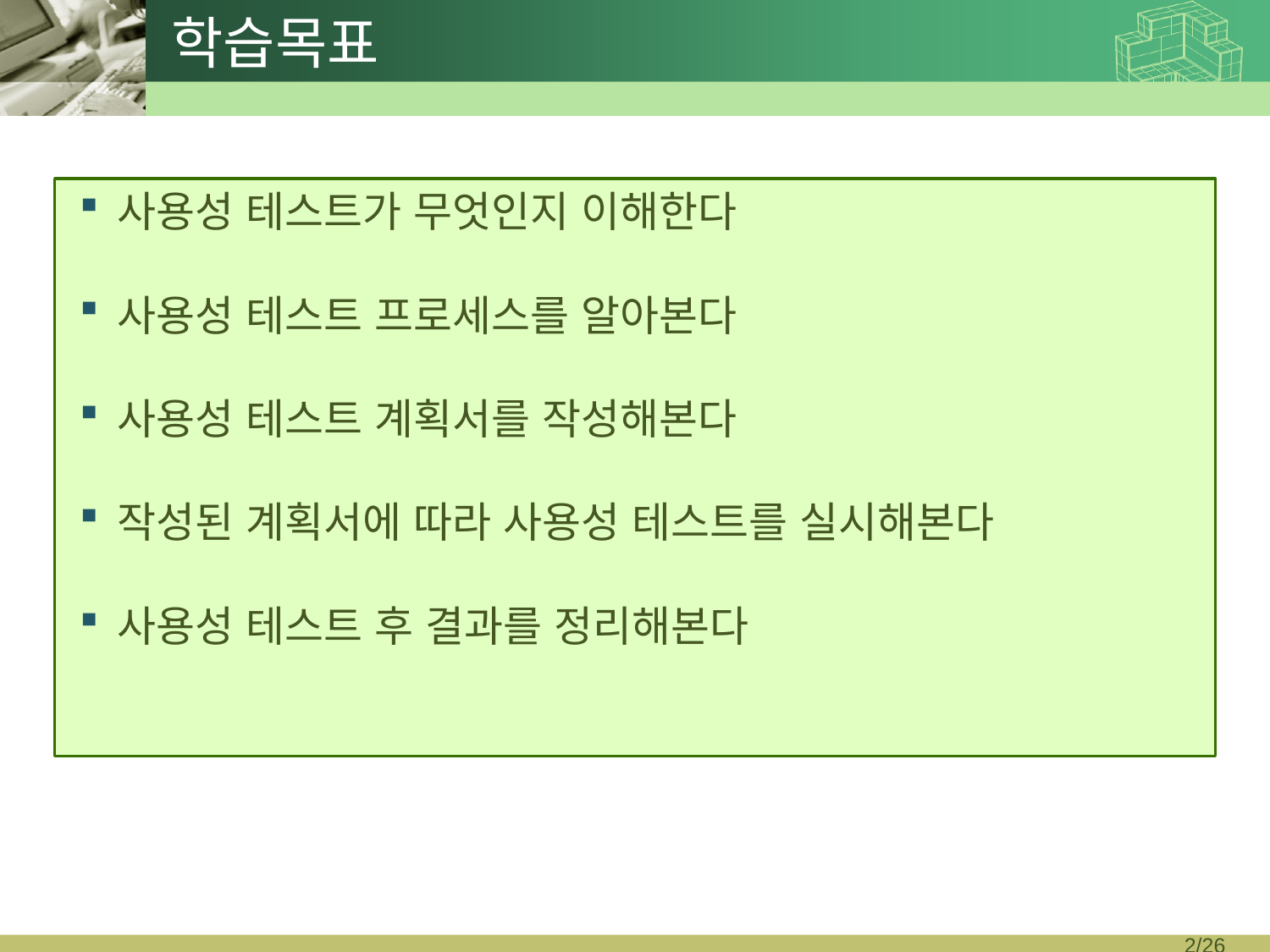

학습목표
사용성 테스트가 무엇인지 이해한다
사용성 테스트 프로세스를 알아본다
사용성 테스트 계획서를 작성해본다
작성된 계획서에 따라 사용성 테스트를 실시해본다
사용성 테스트 후 결과를 정리해본다